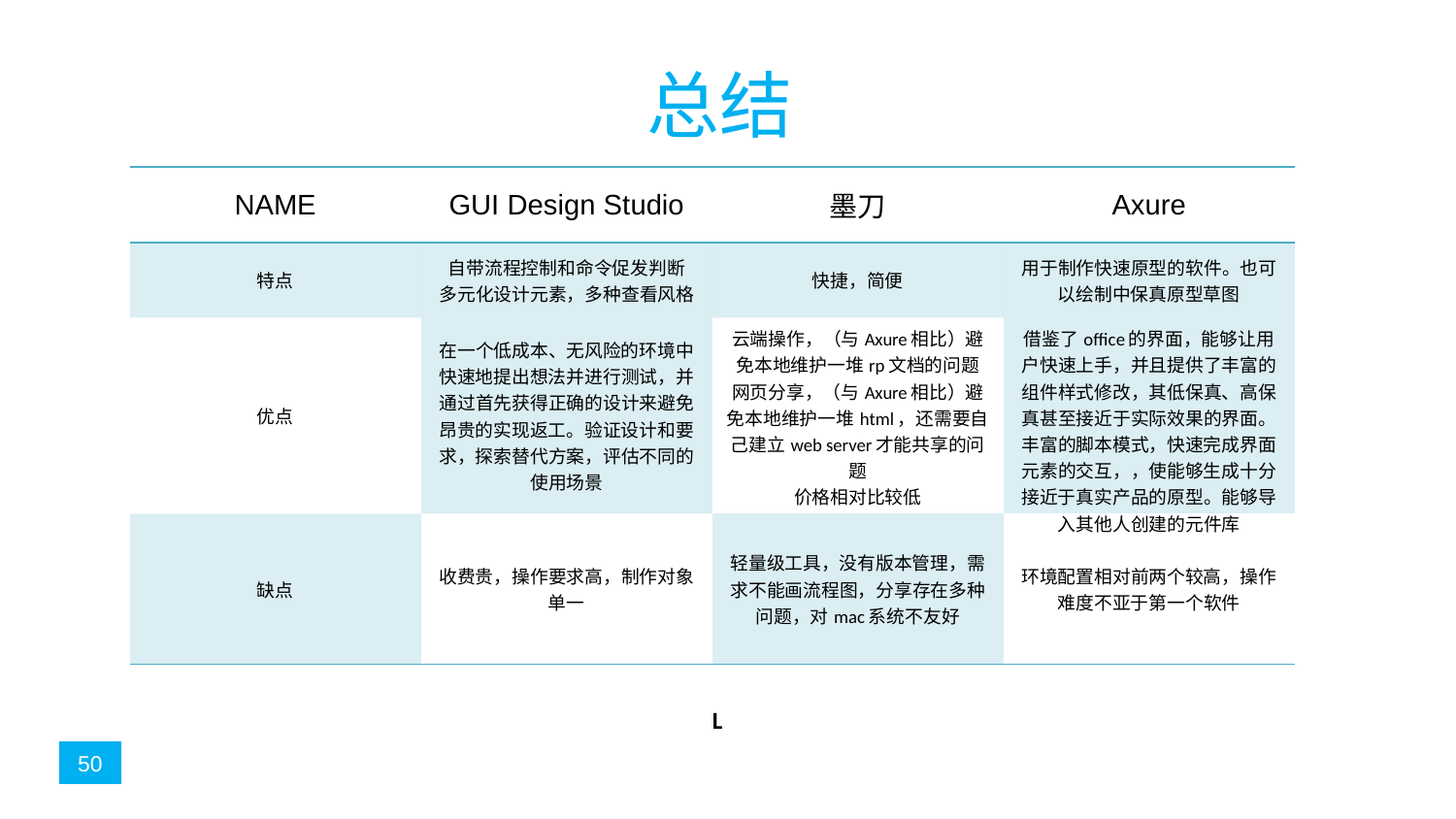

# 总结
| NAME | GUI Design Studio | 墨刀 | Axure |
| --- | --- | --- | --- |
| 特点 | 自带流程控制和命令促发判断 多元化设计元素，多种查看风格 | 快捷，简便 | 用于制作快速原型的软件。也可以绘制中保真原型草图 |
| 优点 | 在一个低成本、无风险的环境中快速地提出想法并进行测试，并通过首先获得正确的设计来避免昂贵的实现返工。验证设计和要求，探索替代方案，评估不同的使用场景 | 云端操作，（与Axure相比）避免本地维护一堆rp文档的问题 网页分享，（与Axure相比）避免本地维护一堆html，还需要自己建立web server才能共享的问题 价格相对比较低 | 借鉴了office的界面，能够让用户快速上手，并且提供了丰富的组件样式修改，其低保真、高保真甚至接近于实际效果的界面。丰富的脚本模式，快速完成界面元素的交互，，使能够生成十分接近于真实产品的原型。能够导入其他人创建的元件库 |
| 缺点 | 收费贵，操作要求高，制作对象单一 | 轻量级工具，没有版本管理，需求不能画流程图，分享存在多种问题，对mac系统不友好 | 环境配置相对前两个较高，操作难度不亚于第一个软件 |
L

50